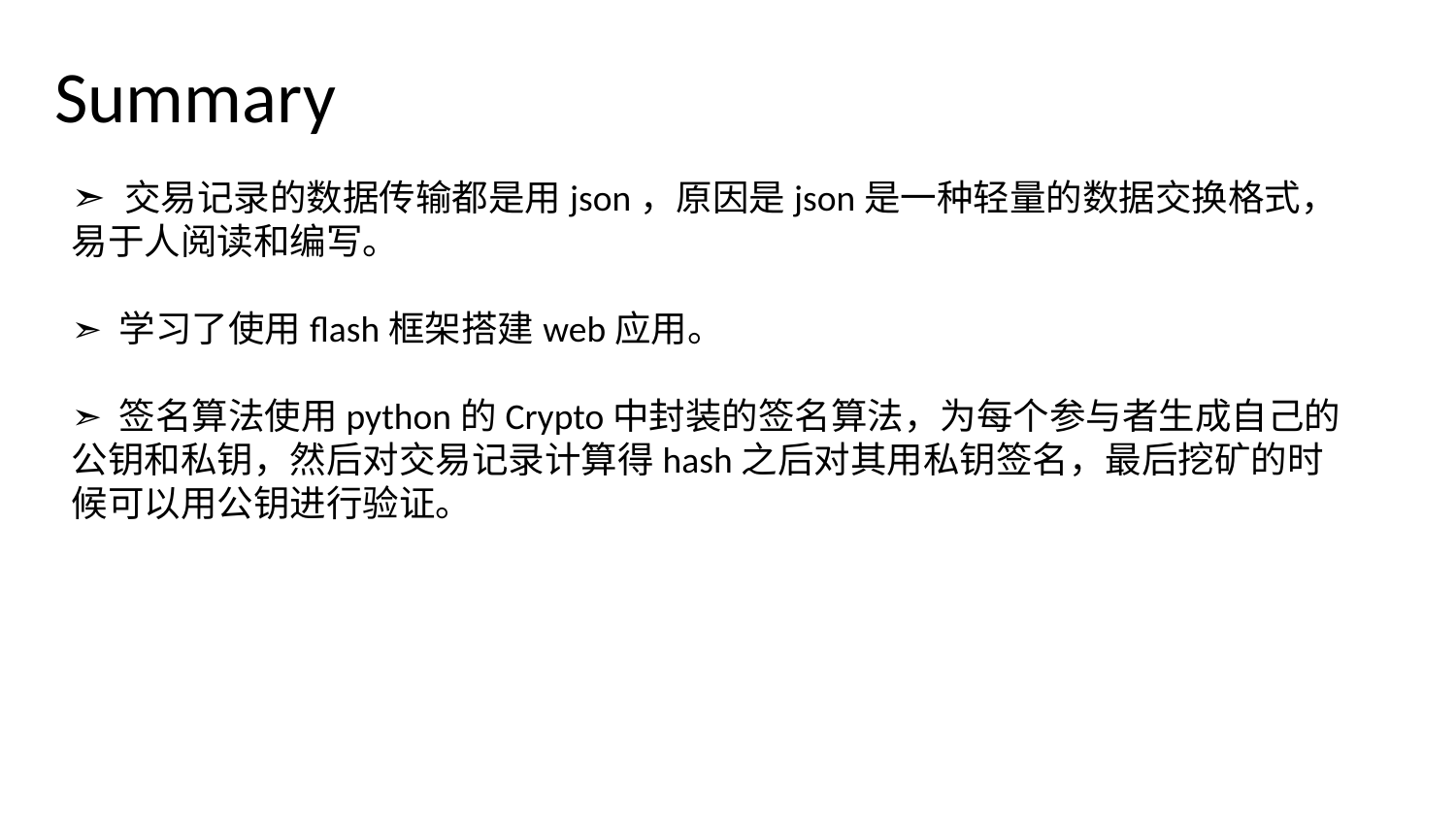

Summary
➣ 交易记录的数据传输都是用json，原因是json是一种轻量的数据交换格式，易于人阅读和编写。

➣ 学习了使用flash框架搭建web应用。

➣ 签名算法使用python的Crypto中封装的签名算法，为每个参与者生成自己的公钥和私钥，然后对交易记录计算得hash之后对其用私钥签名，最后挖矿的时候可以用公钥进行验证。

CONTENTS